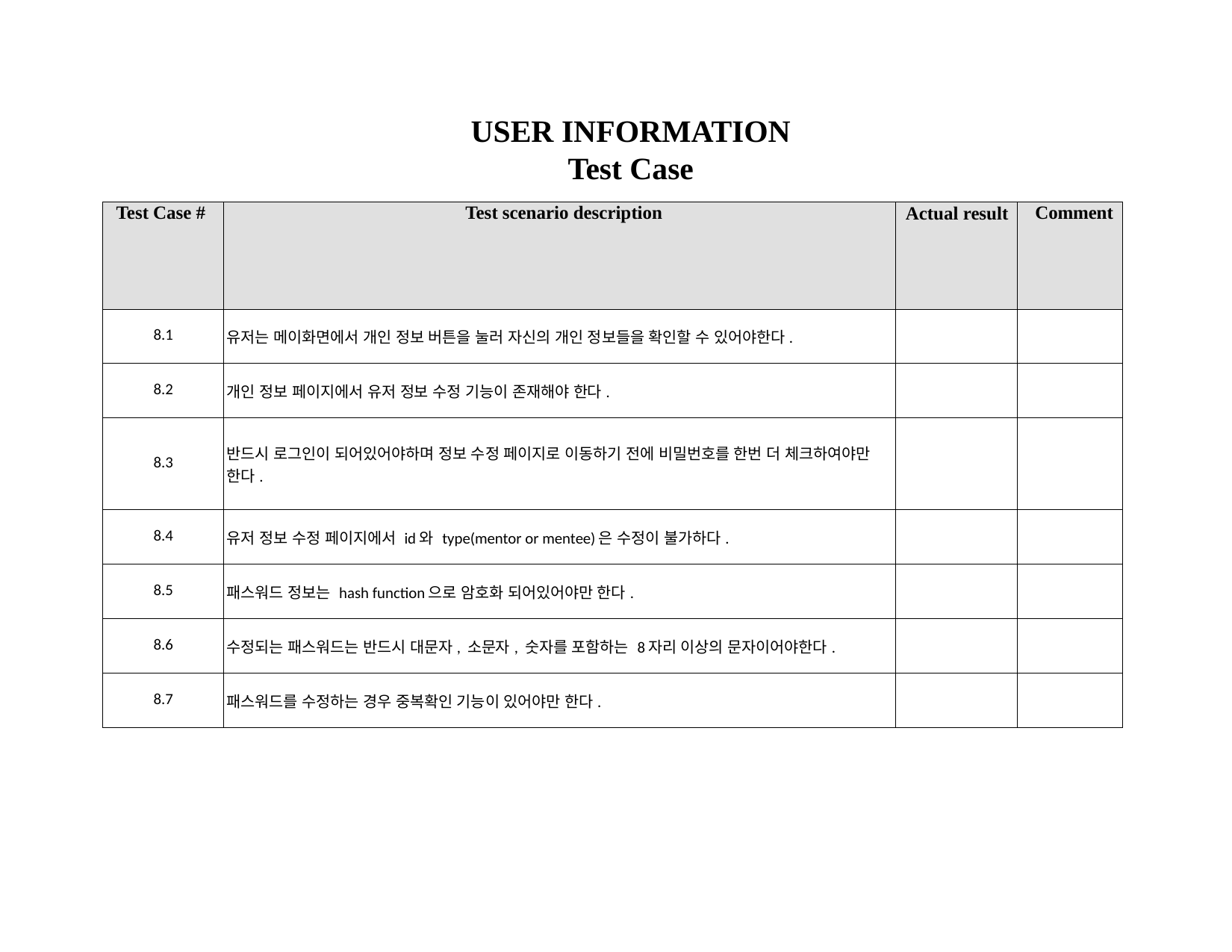

# USER INFORMATION Test Case
| Test Case # | Test scenario description | Actual result | Comment |
| --- | --- | --- | --- |
| 8.1 | 유저는 메이화면에서 개인 정보 버튼을 눌러 자신의 개인 정보들을 확인할 수 있어야한다. |  |  |
| 8.2 | 개인 정보 페이지에서 유저 정보 수정 기능이 존재해야 한다. |  |  |
| 8.3 | 반드시 로그인이 되어있어야하며 정보 수정 페이지로 이동하기 전에 비밀번호를 한번 더 체크하여야만 한다. |  |  |
| 8.4 | 유저 정보 수정 페이지에서 id와 type(mentor or mentee)은 수정이 불가하다. |  |  |
| 8.5 | 패스워드 정보는 hash function으로 암호화 되어있어야만 한다. |  |  |
| 8.6 | 수정되는 패스워드는 반드시 대문자, 소문자, 숫자를 포함하는 8자리 이상의 문자이어야한다. |  |  |
| 8.7 | 패스워드를 수정하는 경우 중복확인 기능이 있어야만 한다. |  |  |